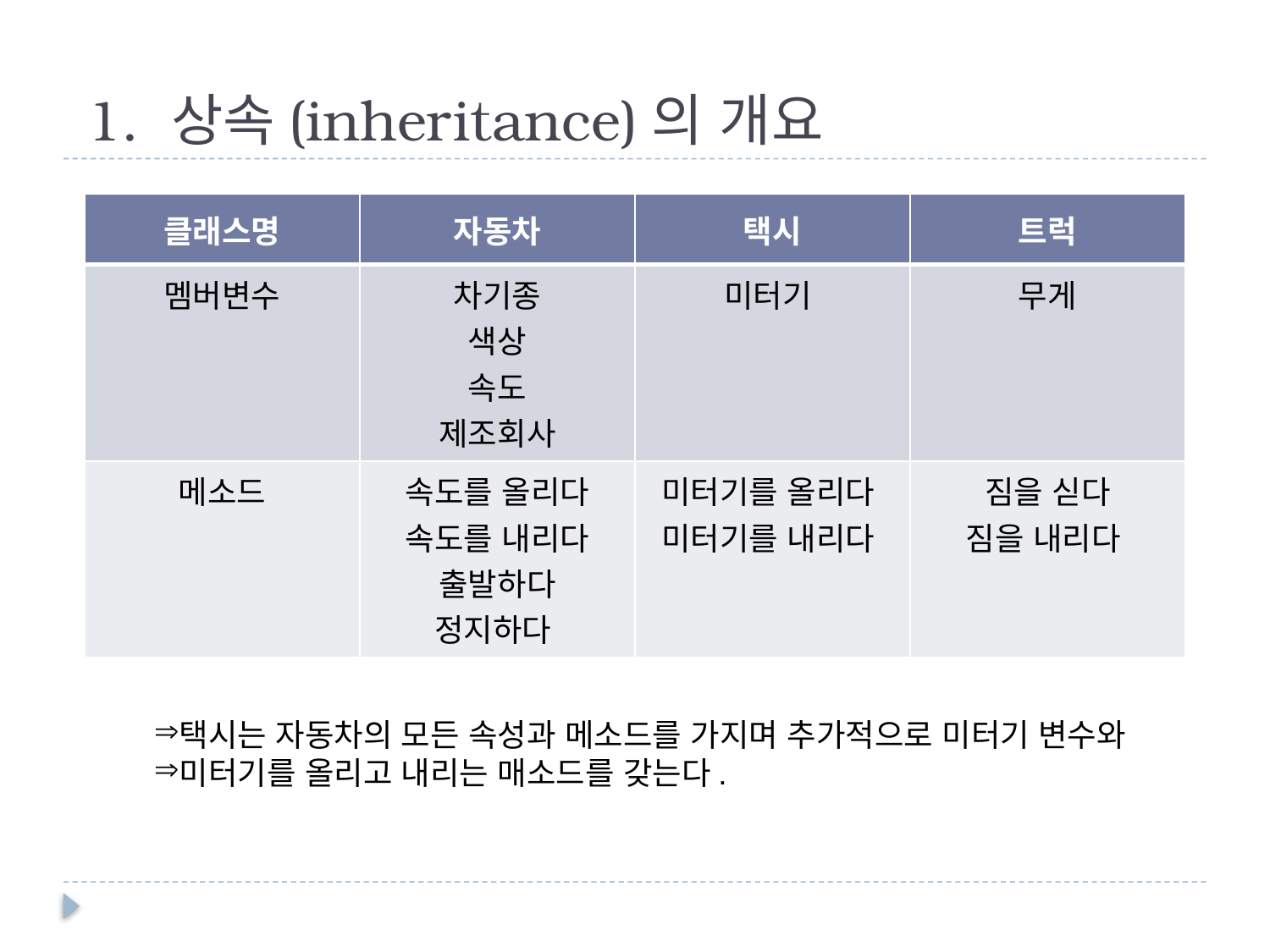

# 1. 상속(inheritance)의 개요
| 클래스명 | 자동차 | 택시 | 트럭 |
| --- | --- | --- | --- |
| 멤버변수 | 차기종 색상 속도 제조회사 | 미터기 | 무게 |
| 메소드 | 속도를 올리다 속도를 내리다 출발하다 정지하다 | 미터기를 올리다 미터기를 내리다 | 짐을 싣다 짐을 내리다 |
택시는 자동차의 모든 속성과 메소드를 가지며 추가적으로 미터기 변수와
미터기를 올리고 내리는 매소드를 갖는다.